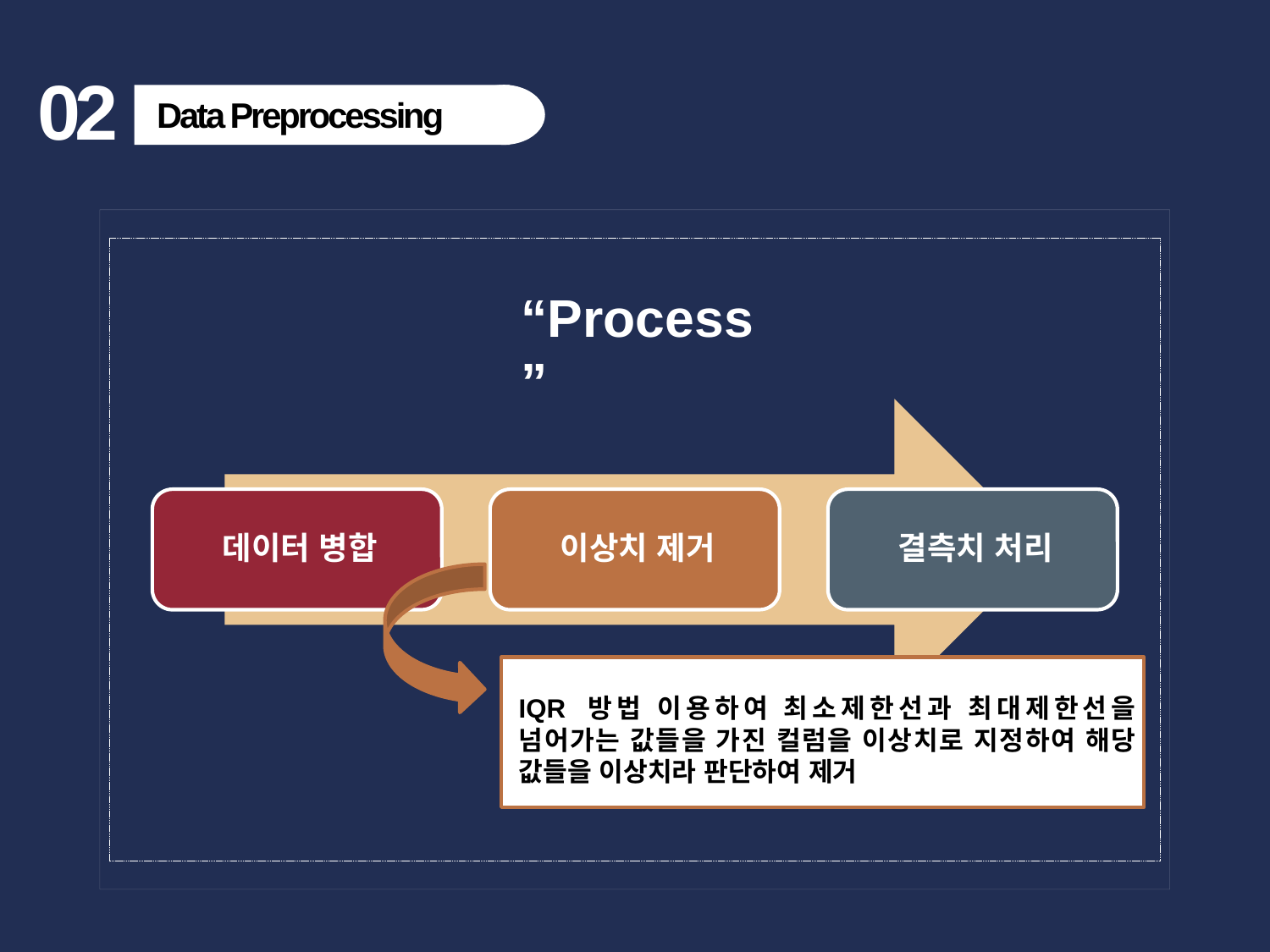

02

Data Preprocessing

“Process”
데이터 병합
이상치 제거
결측치 처리

IQR 방법 이용하여 최소제한선과 최대제한선을 넘어가는 값들을 가진 컬럼을 이상치로 지정하여 해당 값들을 이상치라 판단하여 제거